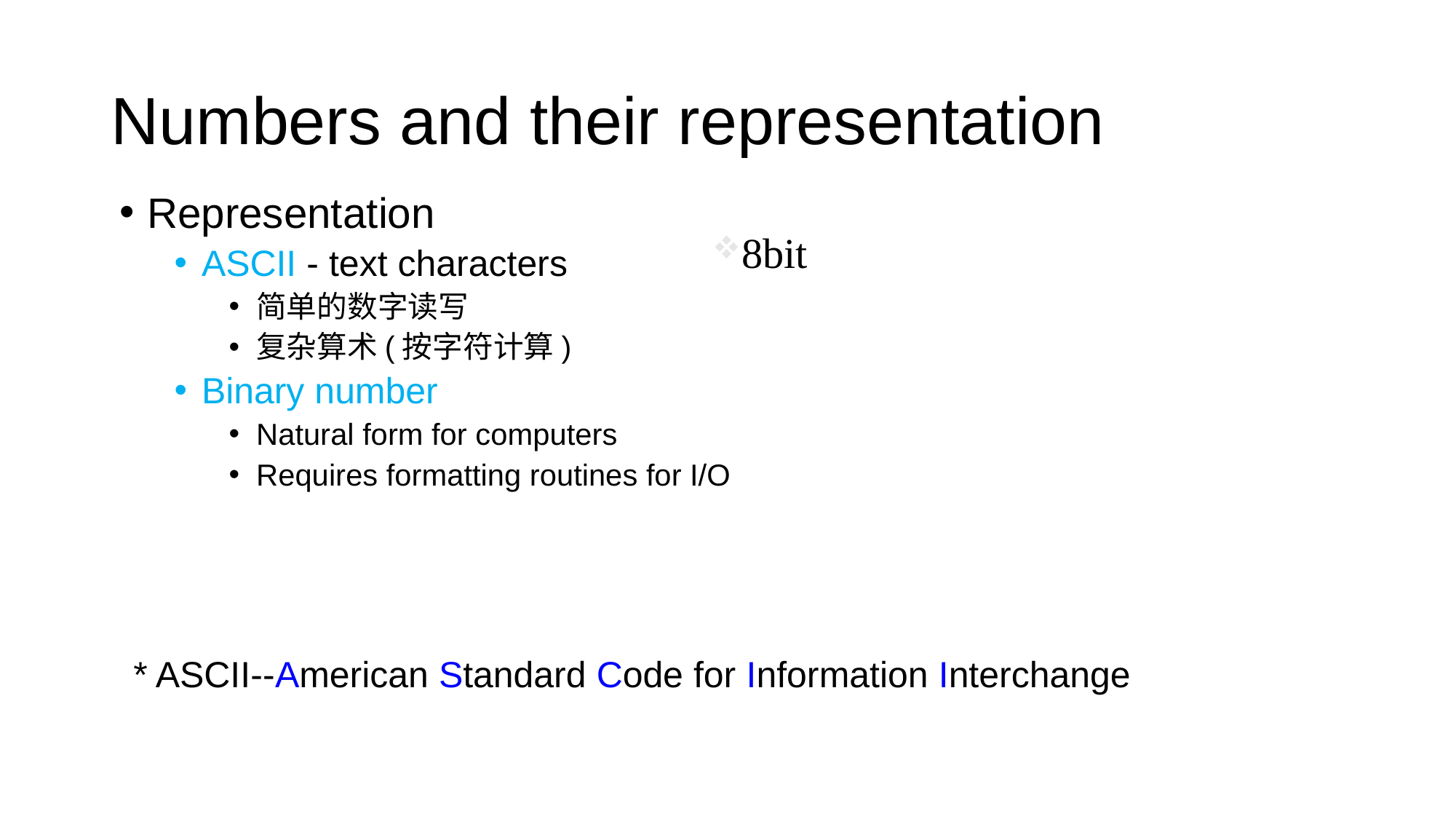

# Numbers and their representation
Representation
ASCII - text characters
简单的数字读写
复杂算术(按字符计算)
Binary number
Natural form for computers
Requires formatting routines for I/O

* ASCII--American Standard Code for Information Interchange
8bit